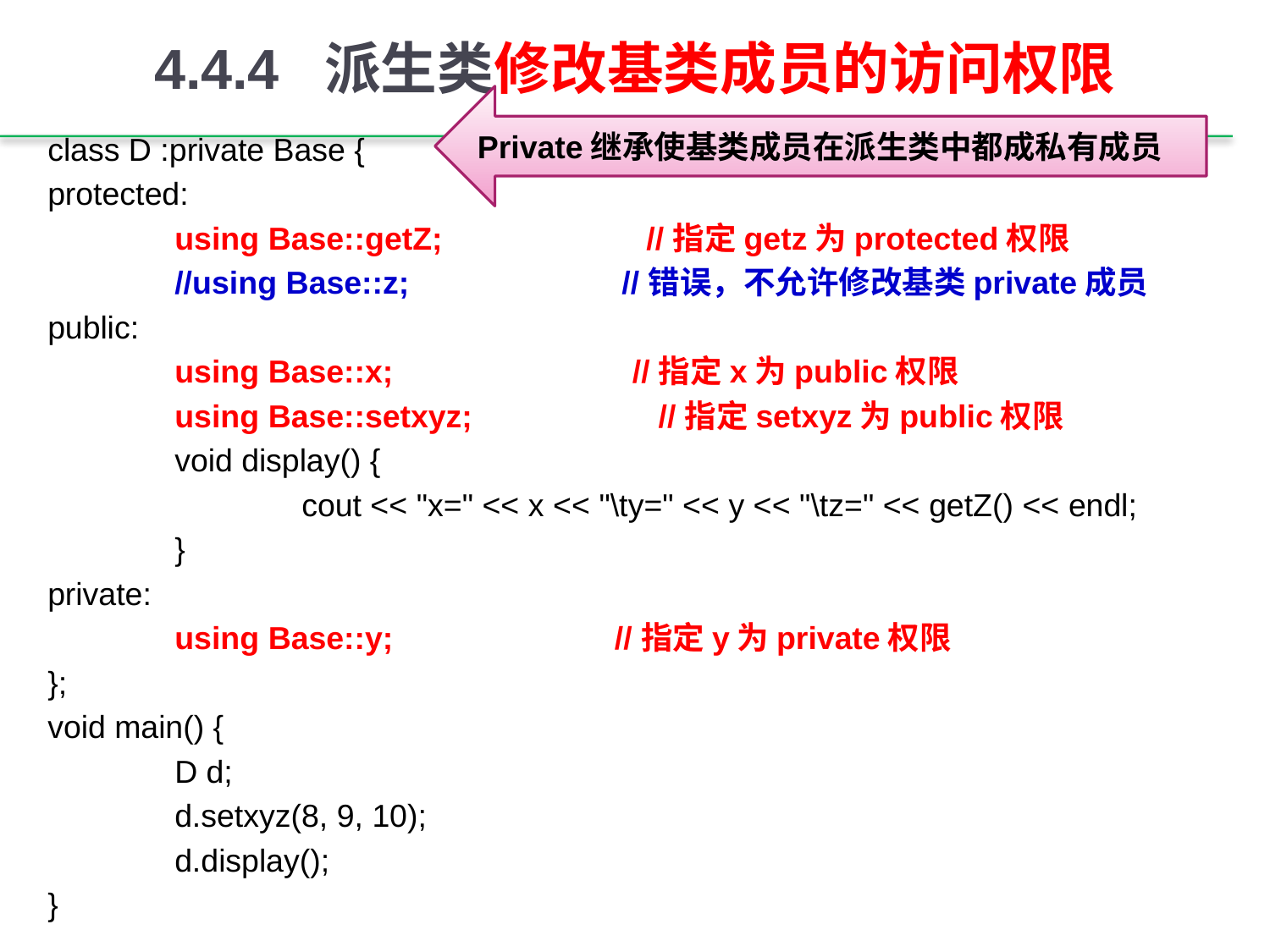

# 4.4.4  派生类修改基类成员的访问权限
Private继承使基类成员在派生类中都成私有成员
class D :private Base {
protected:
	using Base::getZ;                       //指定getz为protected权限
	//using Base::z;                        //错误，不允许修改基类private成员
public:
	using Base::x;                           //指定x为public权限
	using Base::setxyz;                     //指定setxyz为public权限
	void display() {
		cout << "x=" << x << "\ty=" << y << "\tz=" << getZ() << endl;
	}
private:
	using Base::y;                         //指定y为private权限
};
void main() {
	D d;
	d.setxyz(8, 9, 10);
	d.display();
}